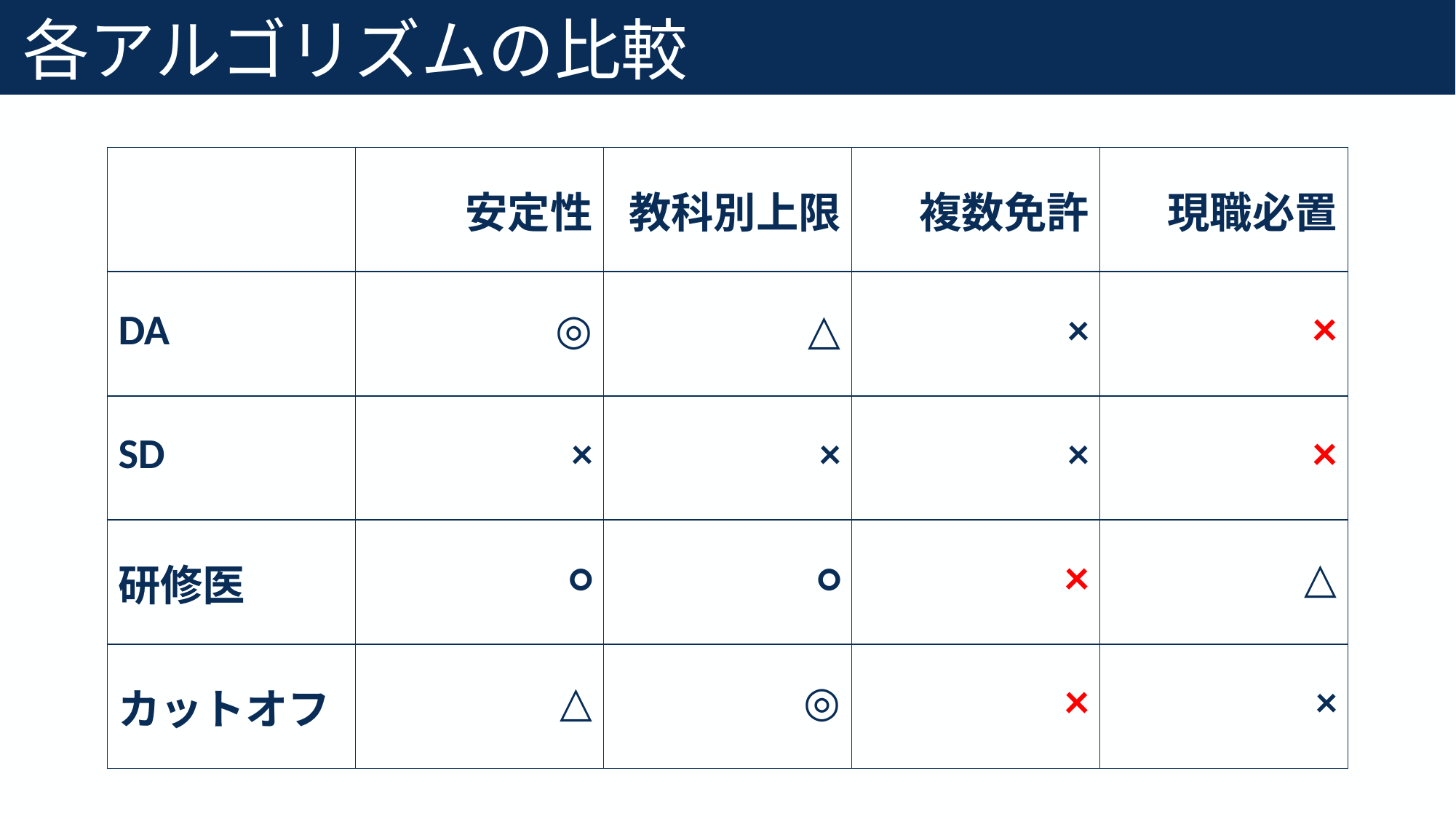

# 各アルゴリズムの比較
48
|  | 安定性 | 教科別上限 | 複数免許 | 現職必置 |
| --- | --- | --- | --- | --- |
| DA | ◎ | △ | × | × |
| SD | × | × | × | × |
| 研修医 | ○ | ○ | × | △ |
| カットオフ | △ | ◎ | × | × |